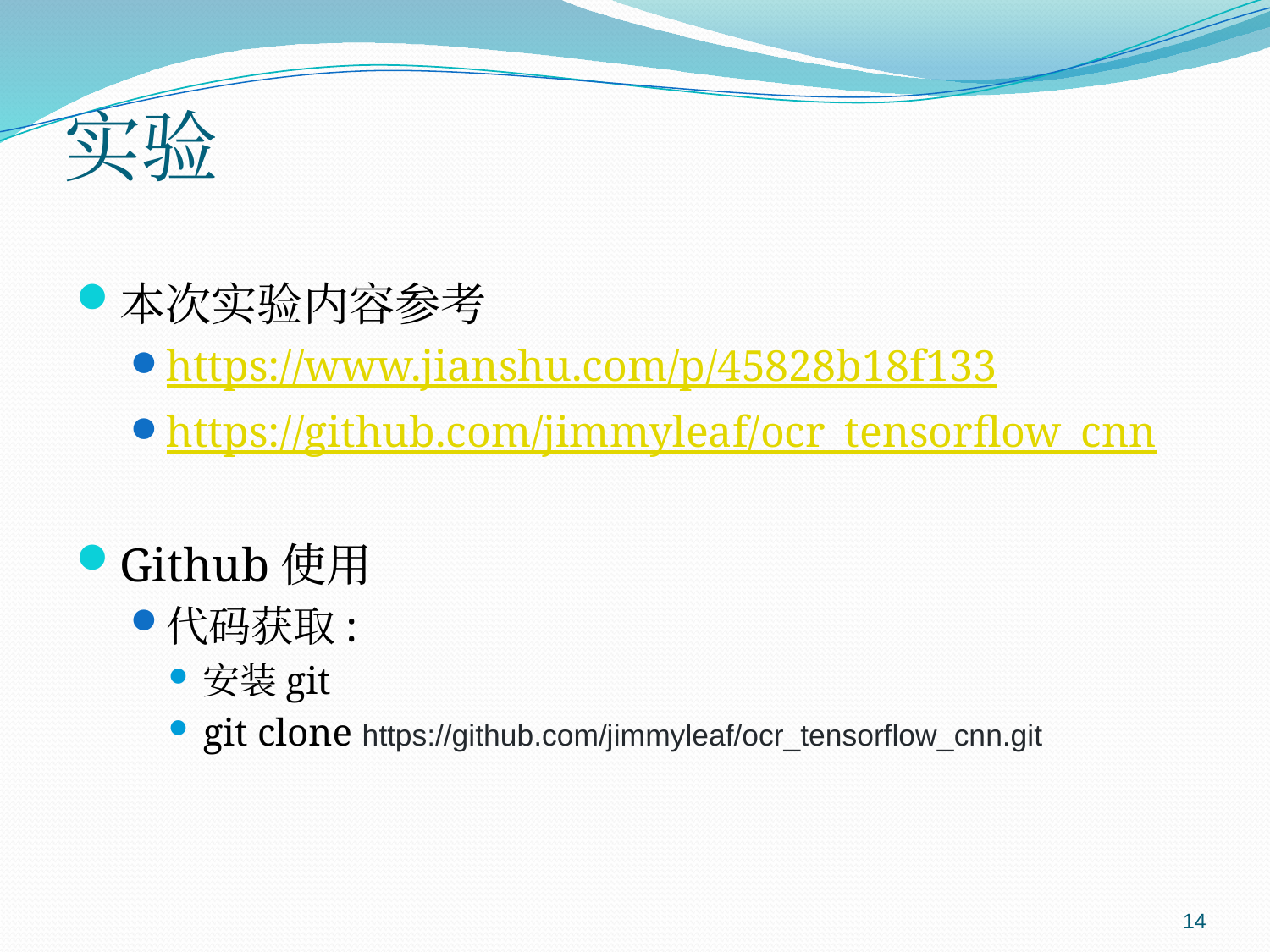

# 实验
本次实验内容参考
https://www.jianshu.com/p/45828b18f133
https://github.com/jimmyleaf/ocr_tensorflow_cnn

Github使用
代码获取:
安装git
git clone https://github.com/jimmyleaf/ocr_tensorflow_cnn.git
14